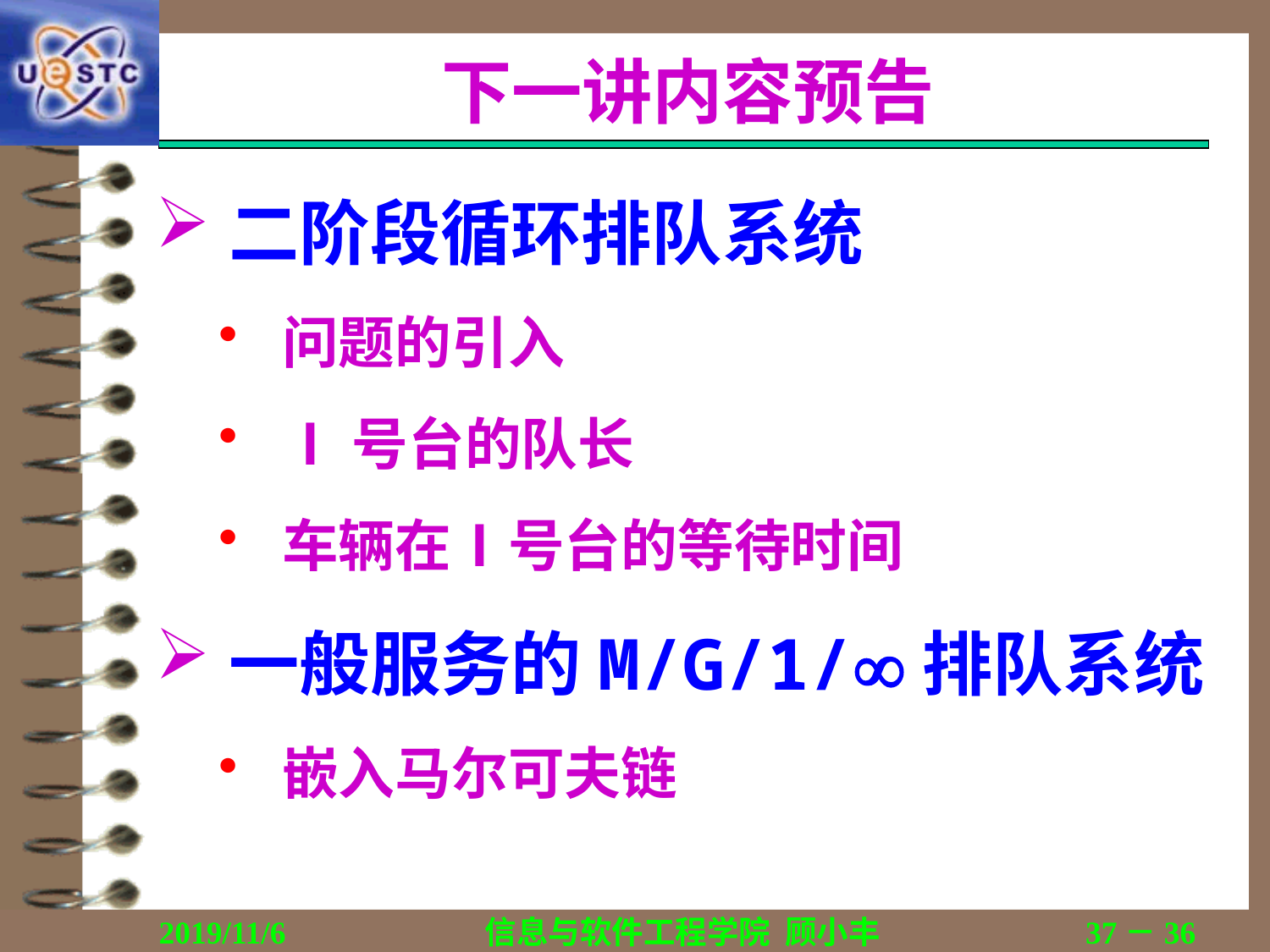

# 下一讲内容预告
二阶段循环排队系统
问题的引入
Ⅰ号台的队长
车辆在Ⅰ号台的等待时间
一般服务的M/G/1/∞排队系统
嵌入马尔可夫链
2019/11/6
信息与软件工程学院  顾小丰
37－36